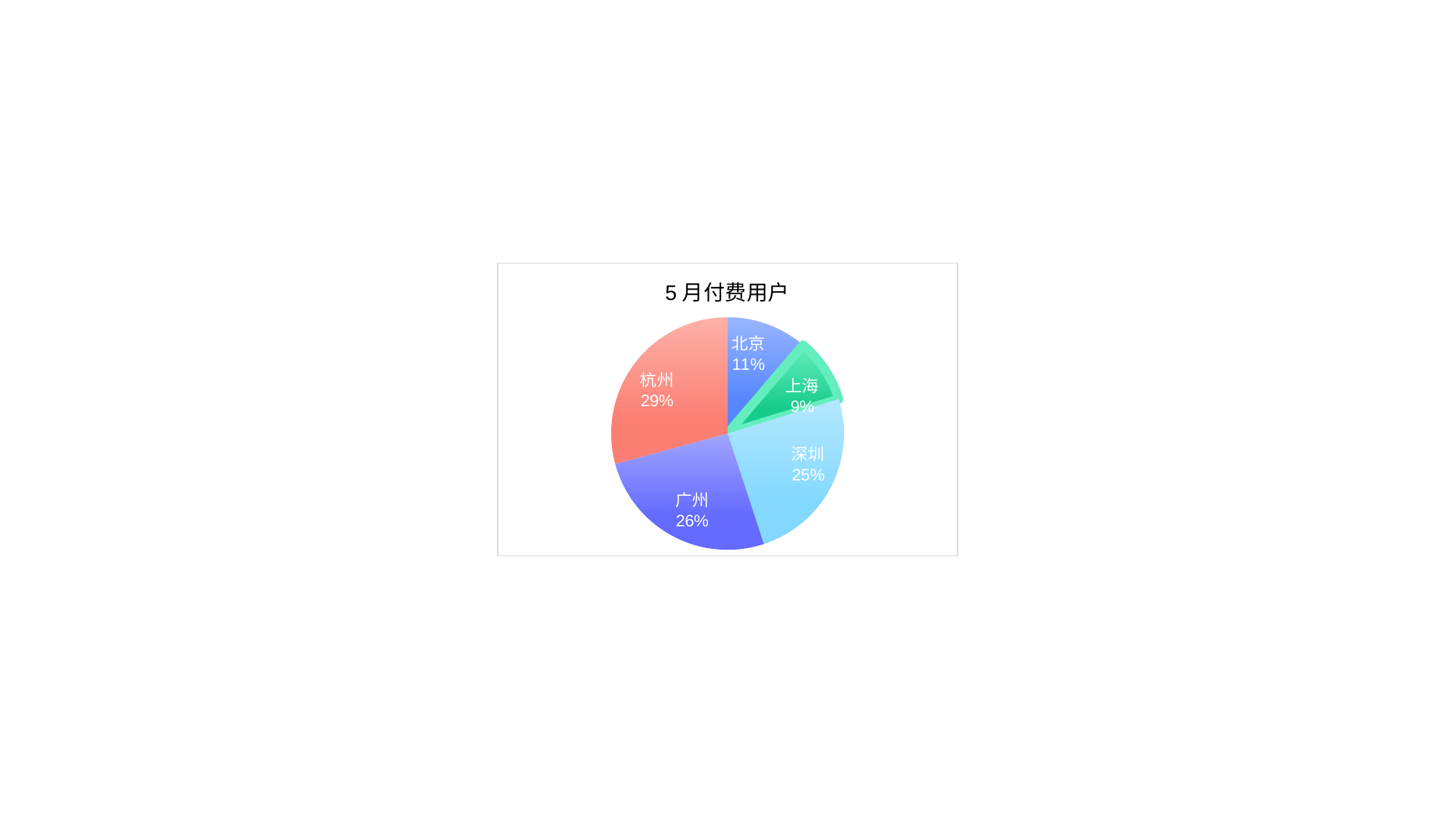

### Chart: 5月付费用户

| Category |  |
|---|---|
| 北京 | 10.0 |
| 上海 | 8.0 |
| 深圳 | 22.0 |
| 广州 | 23.0 |
| 杭州 | 26.0 |